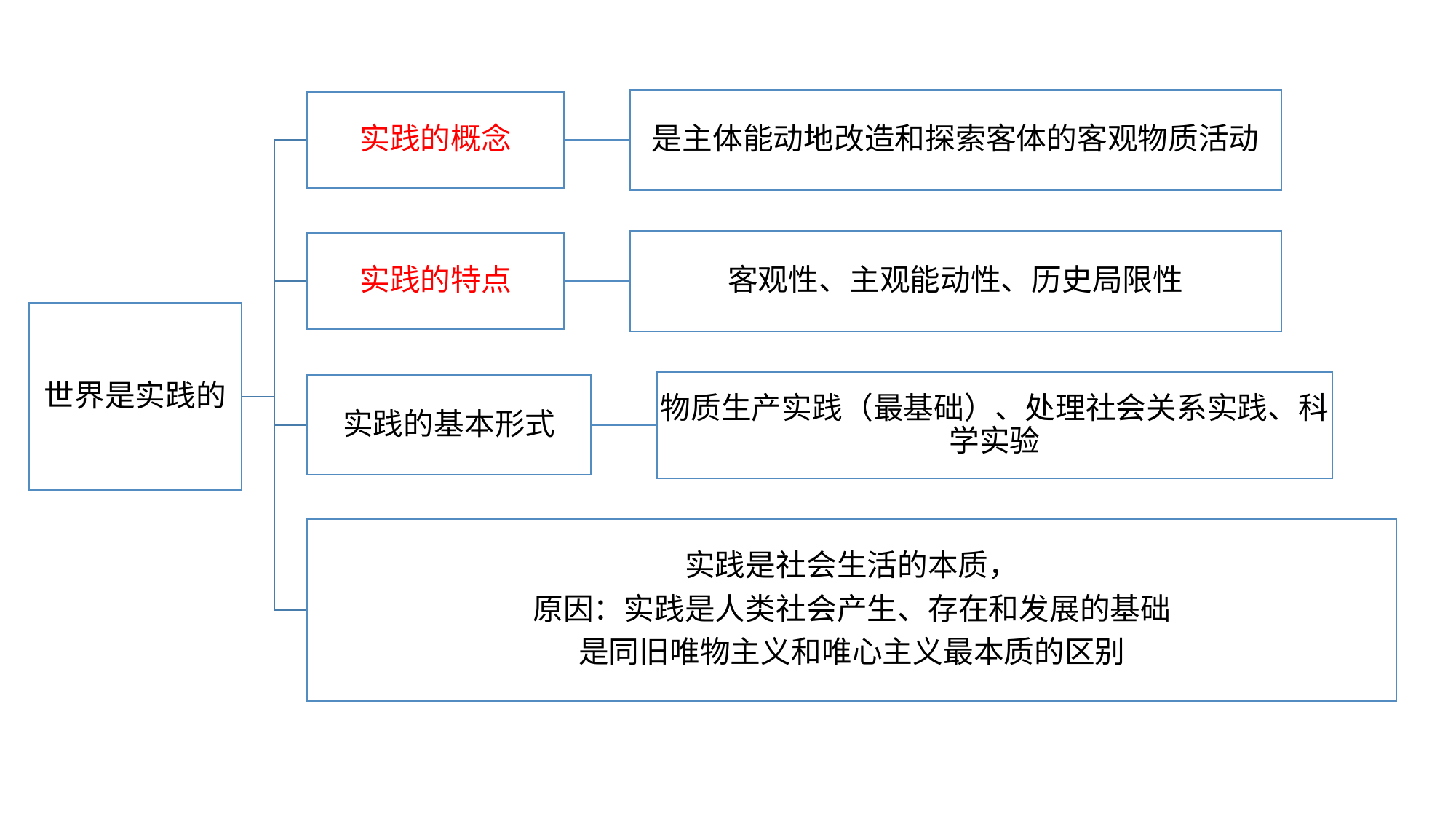

世界是实践的
实践的概念
是主体能动地改造和探索客体的客观物质活动
实践的特点
客观性、主观能动性、历史局限性
实践的基本形式
物质生产实践（最基础）、处理社会关系实践、科学实验
实践是社会生活的本质，
原因：实践是人类社会产生、存在和发展的基础
是同旧唯物主义和唯心主义最本质的区别